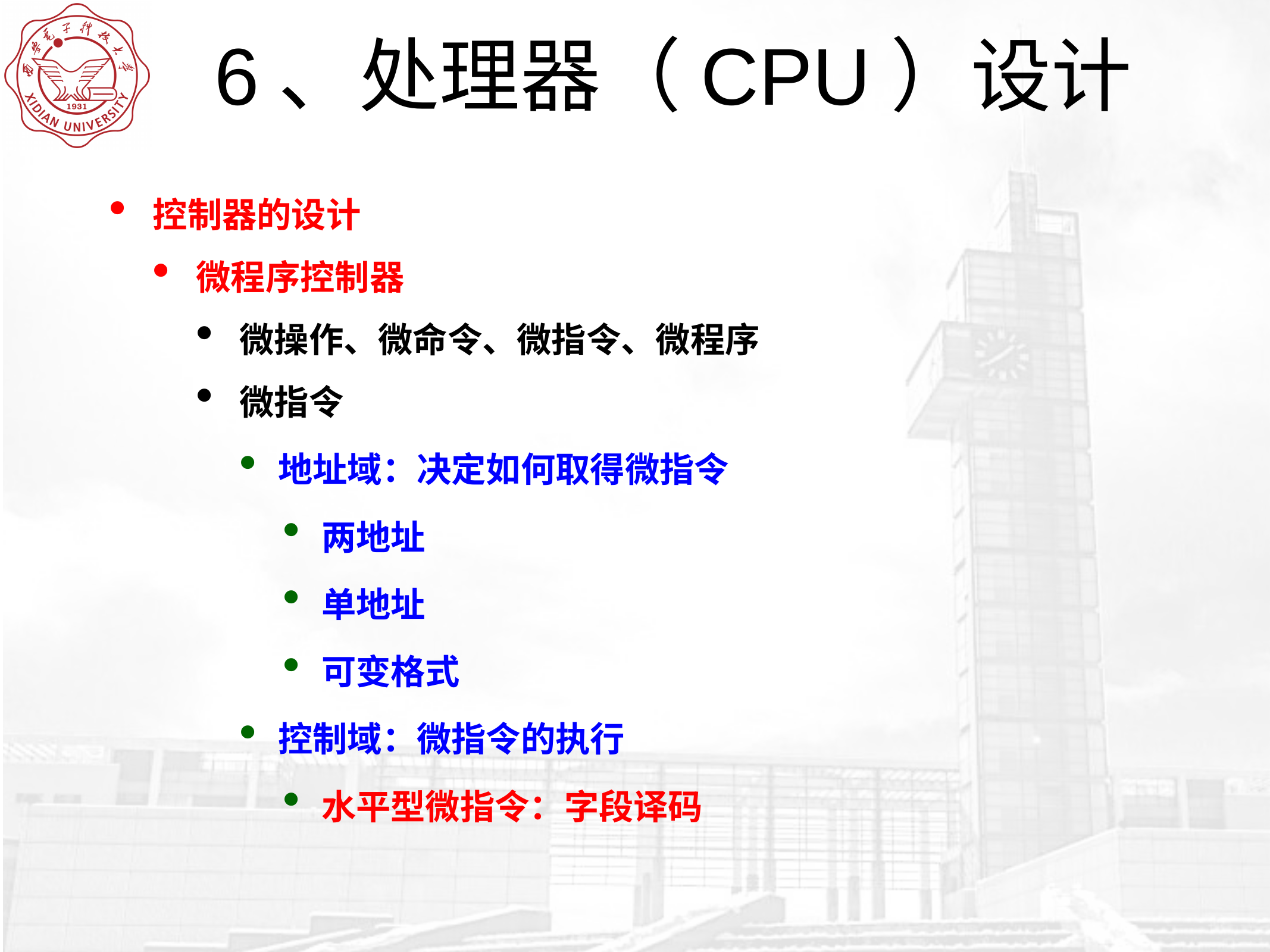

# 6、处理器（CPU）设计
控制器的设计
微程序控制器
微操作、微命令、微指令、微程序
微指令
地址域：决定如何取得微指令
两地址
单地址
可变格式
控制域：微指令的执行
水平型微指令：字段译码